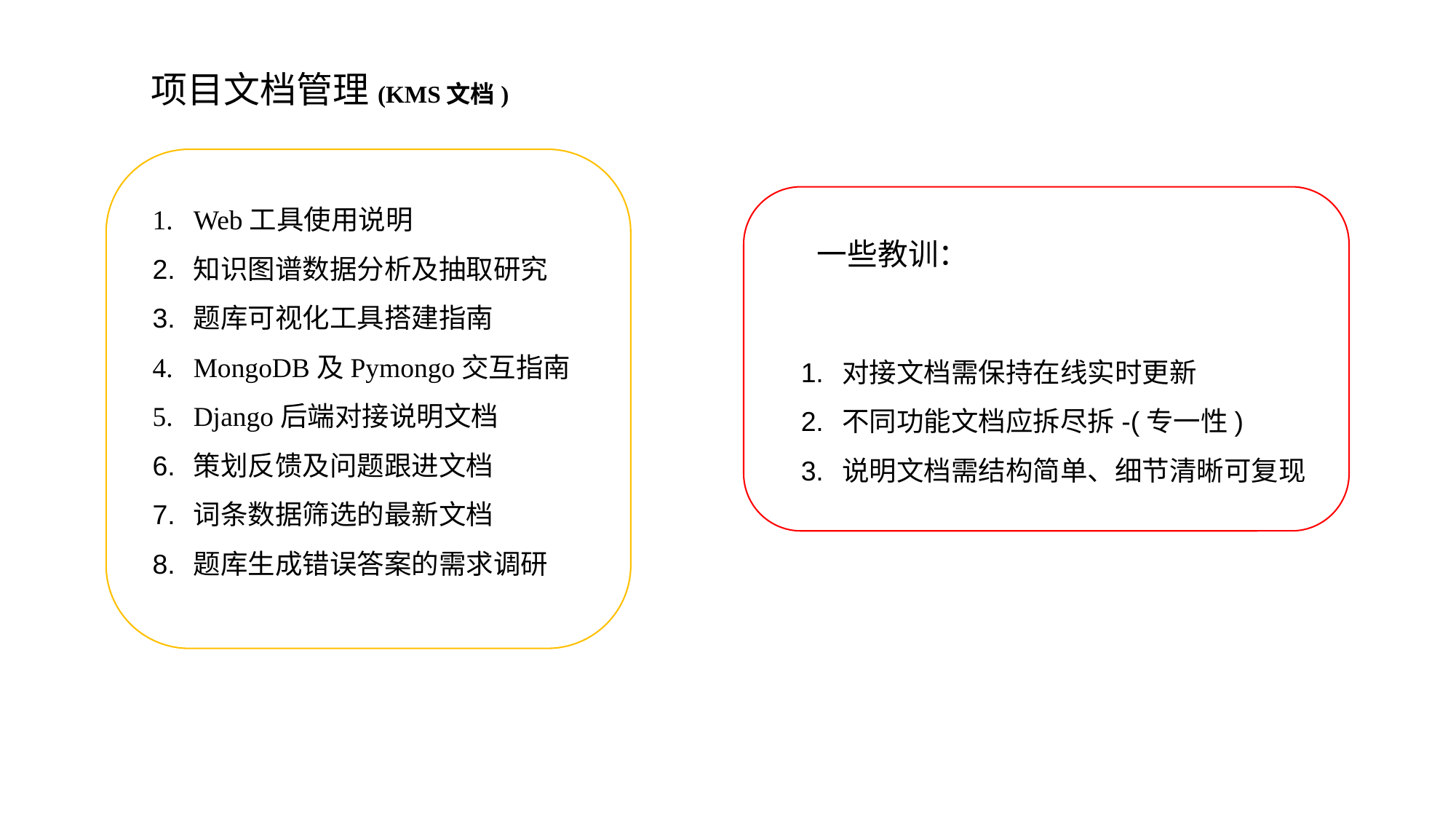

项目文档管理(KMS文档)

Web工具使用说明
知识图谱数据分析及抽取研究
题库可视化工具搭建指南
MongoDB及Pymongo交互指南
Django后端对接说明文档
策划反馈及问题跟进文档
词条数据筛选的最新文档
题库生成错误答案的需求调研

一些教训：
对接文档需保持在线实时更新
不同功能文档应拆尽拆-(专一性)
说明文档需结构简单、细节清晰可复现